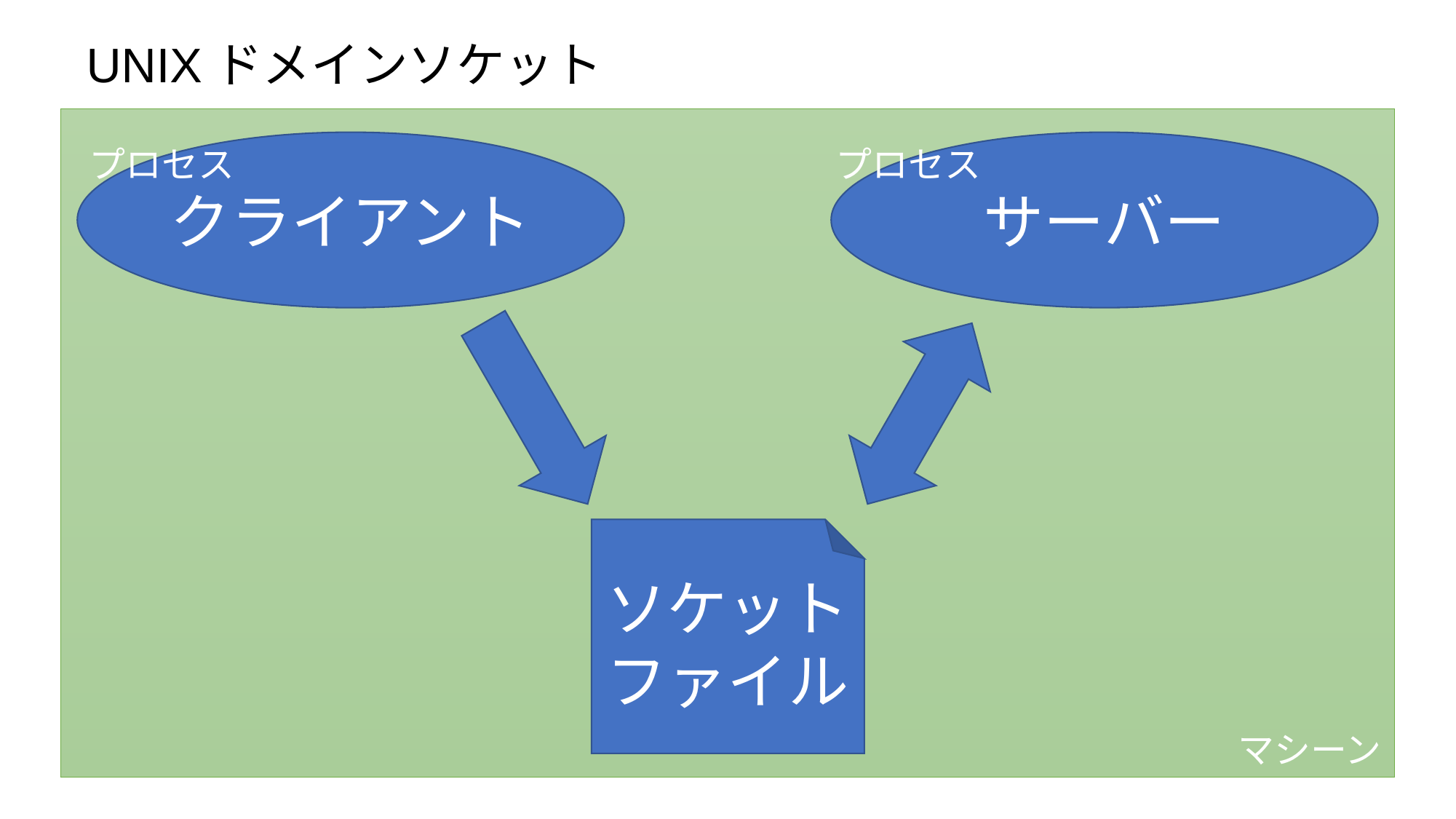

UNIXドメインソケット

クライアント
サーバー
プロセス
プロセス

ソケット
ファイル
マシーン